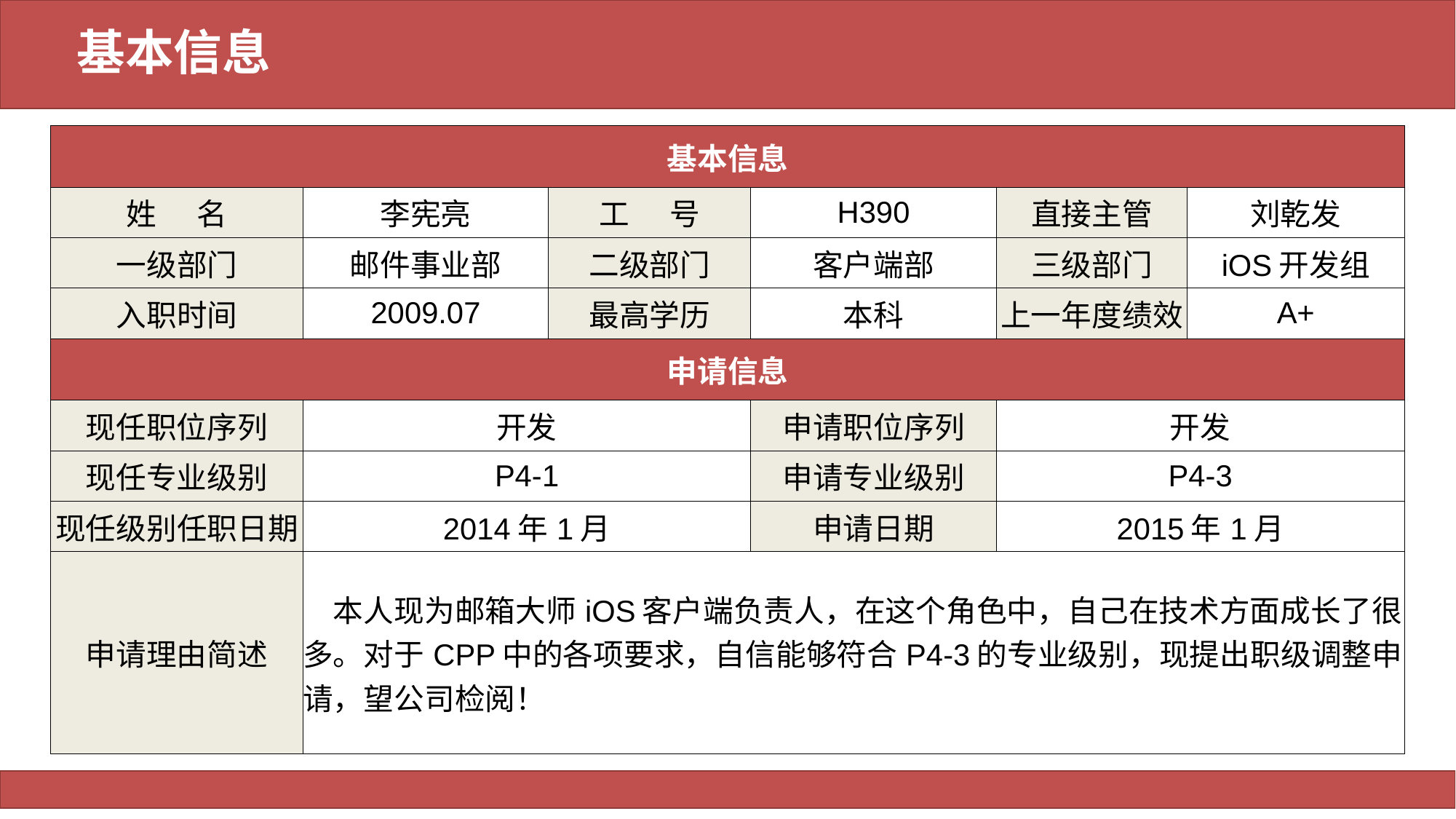

# 基本信息
| 基本信息 |  |  |  |  |  |
| --- | --- | --- | --- | --- | --- |
| 姓 名 | 李宪亮 | 工 号 | H390 | 直接主管 | 刘乾发 |
| 一级部门 | 邮件事业部 | 二级部门 | 客户端部 | 三级部门 | iOS开发组 |
| 入职时间 | 2009.07 | 最高学历 | 本科 | 上一年度绩效 | A+ |
| 申请信息 |  |  |  |  |  |
| 现任职位序列 | 开发 |  | 申请职位序列 | 开发 |  |
| 现任专业级别 | P4-1 |  | 申请专业级别 | P4-3 |  |
| 现任级别任职日期 | 2014年1月 |  | 申请日期 | 2015年1月 |  |
| 申请理由简述 | 本人现为邮箱大师iOS客户端负责人，在这个角色中，自己在技术方面成长了很多。对于CPP中的各项要求，自信能够符合P4-3的专业级别，现提出职级调整申请，望公司检阅！ |  |  |  |  |